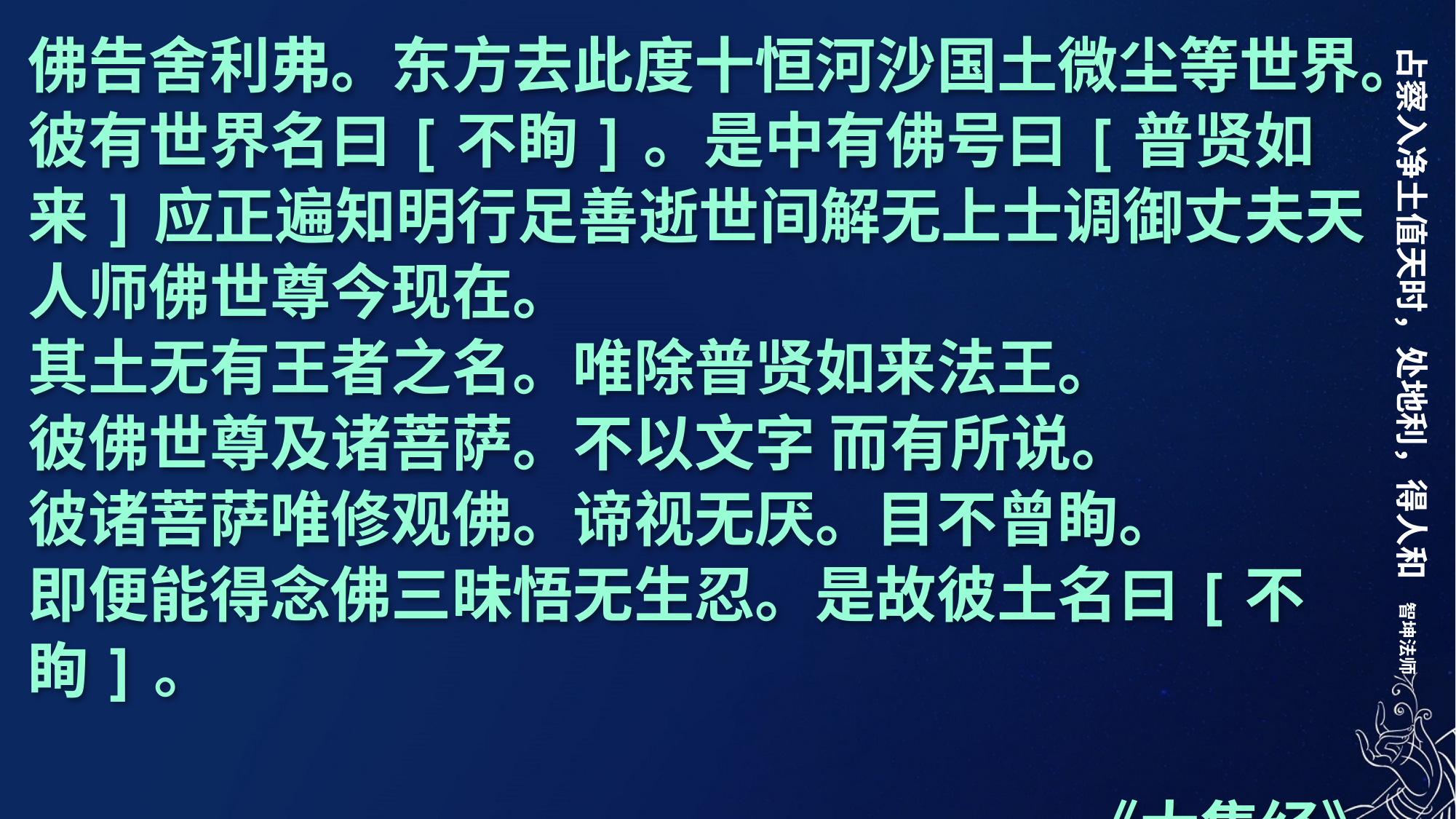

佛告舍利弗。东方去此度十恒河沙国土微尘等世界。彼有世界名曰[不眴]。是中有佛号曰[普贤如来]应正遍知明行足善逝世间解无上士调御丈夫天人师佛世尊今现在。
其土无有王者之名。唯除普贤如来法王。
彼佛世尊及诸菩萨。不以文字 而有所说。
彼诸菩萨唯修观佛。谛视无厌。目不曾眴。
即便能得念佛三昧悟无生忍。是故彼土名曰[不眴]。
——《大集经》